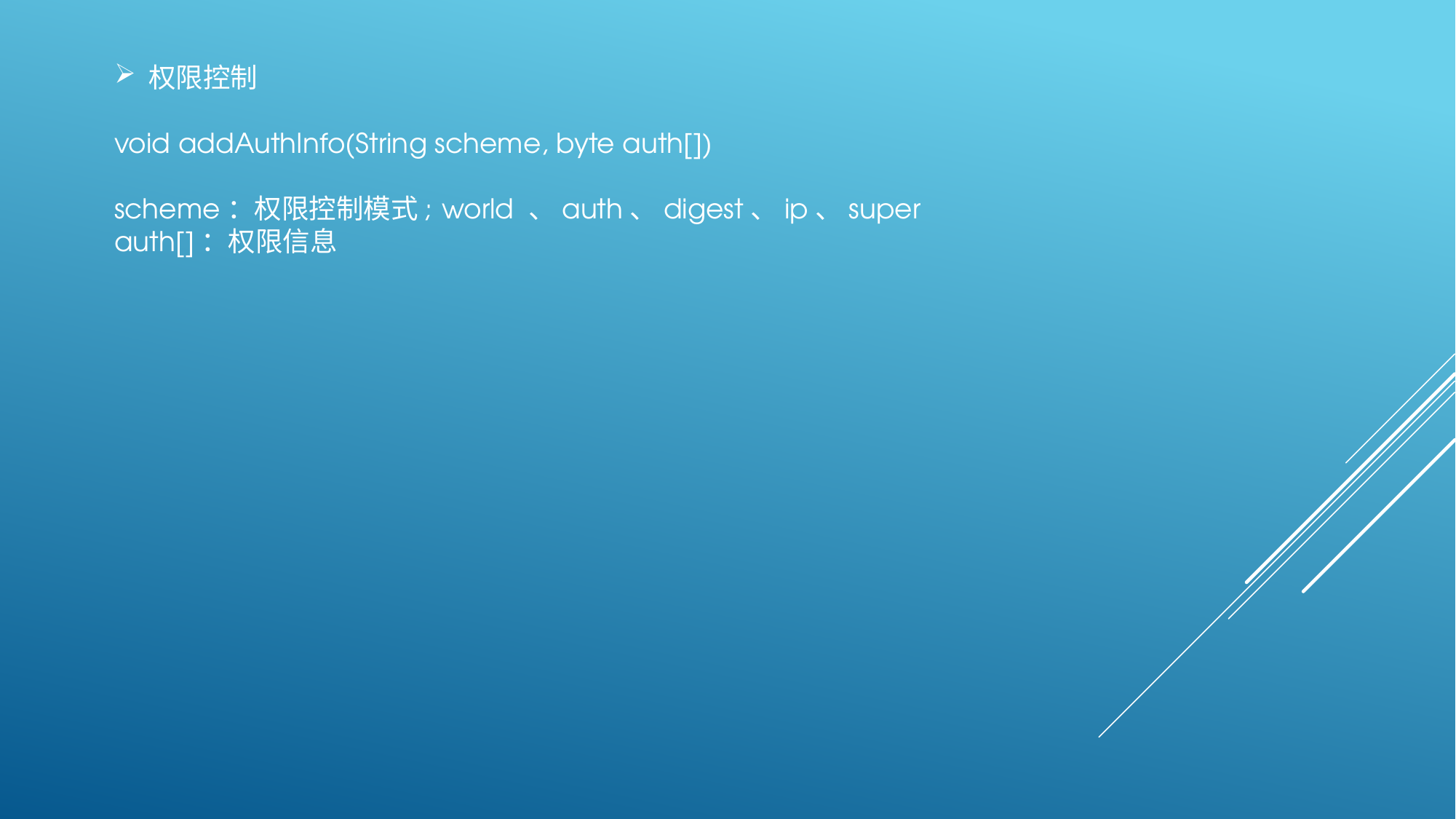

权限控制

void addAuthInfo(String scheme, byte auth[])

scheme：权限控制模式;	world 、auth、digest、ip、super
auth[]：权限信息